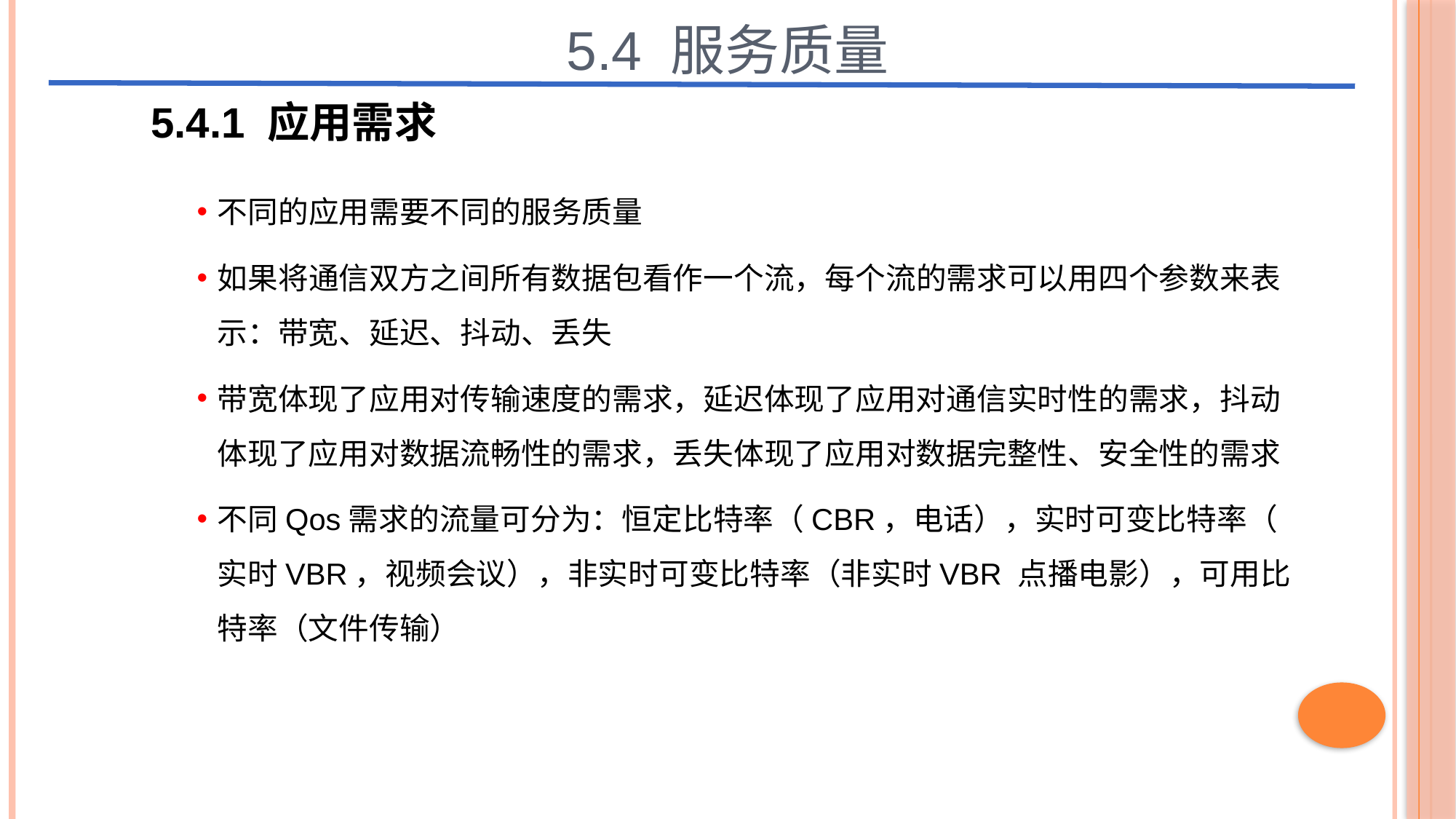

5.4 服务质量
5.4.1 应用需求
不同的应用需要不同的服务质量
如果将通信双方之间所有数据包看作一个流，每个流的需求可以用四个参数来表示：带宽、延迟、抖动、丢失
带宽体现了应用对传输速度的需求，延迟体现了应用对通信实时性的需求，抖动体现了应用对数据流畅性的需求，丢失体现了应用对数据完整性、安全性的需求
不同Qos需求的流量可分为：恒定比特率（CBR，电话），实时可变比特率（ 实时VBR，视频会议），非实时可变比特率（非实时VBR 点播电影），可用比特率（文件传输）